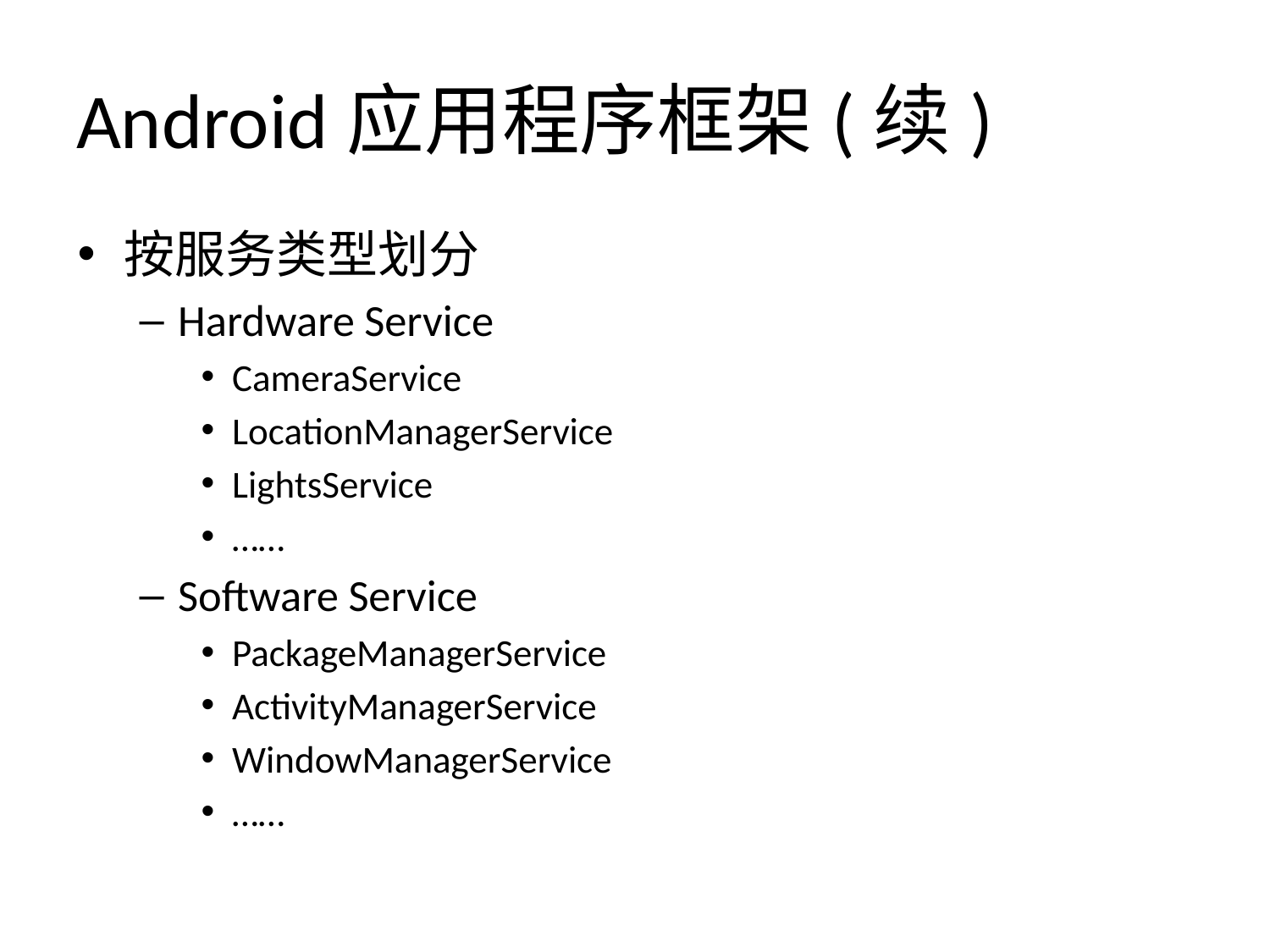

# Android应用程序框架(续)
按服务类型划分
Hardware Service
CameraService
LocationManagerService
LightsService
……
Software Service
PackageManagerService
ActivityManagerService
WindowManagerService
……